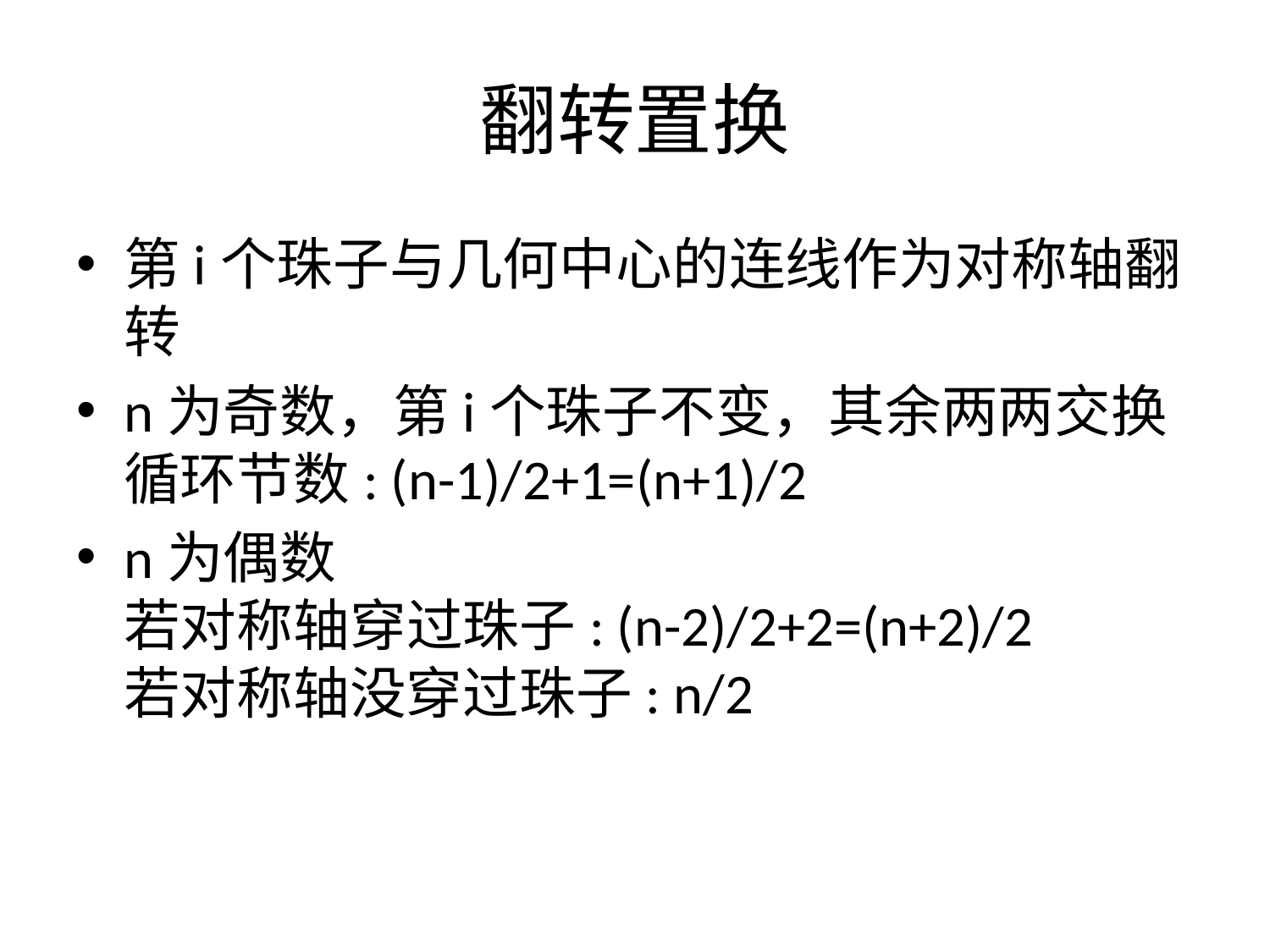

# 翻转置换
第i个珠子与几何中心的连线作为对称轴翻转
n为奇数，第i个珠子不变，其余两两交换
循环节数: (n-1)/2+1=(n+1)/2
n为偶数
若对称轴穿过珠子: (n-2)/2+2=(n+2)/2
若对称轴没穿过珠子: n/2